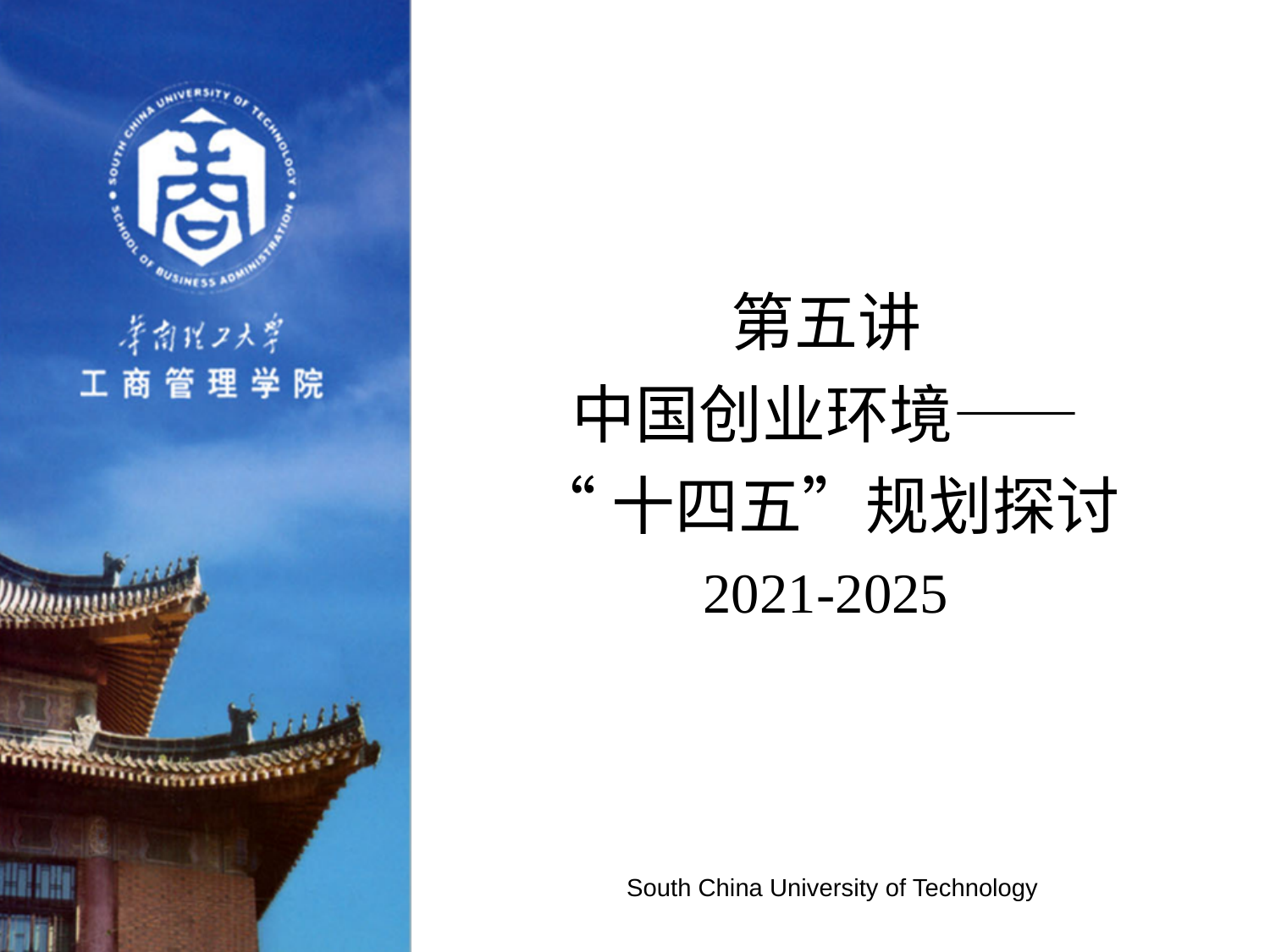

第五讲
中国创业环境——
“十四五”规划探讨
2021-2025

South China University of Technology